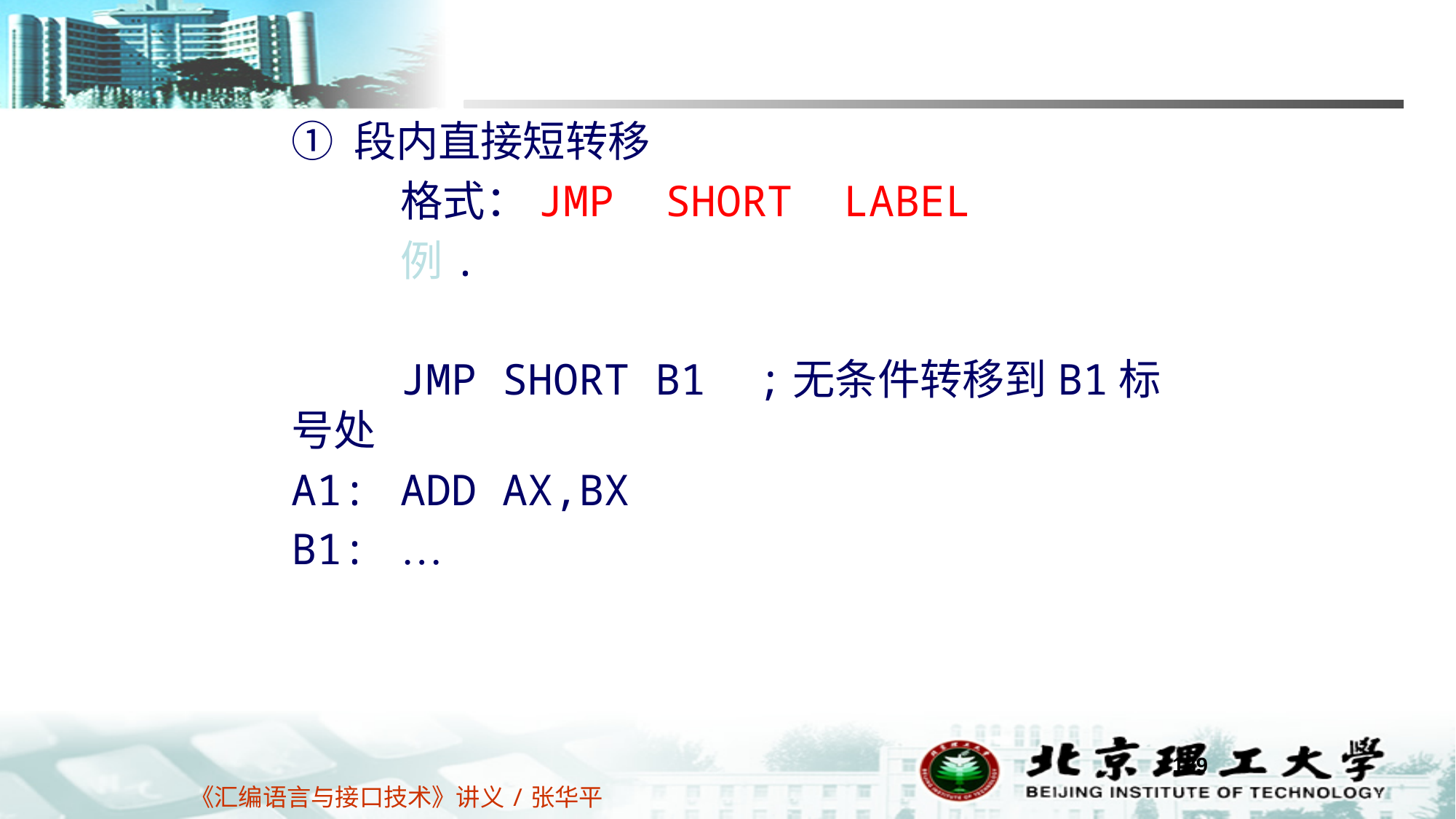

① 段内直接短转移
	格式：JMP  SHORT  LABEL
	例.

	JMP SHORT B1  ;无条件转移到B1标号处
A1: 	ADD AX,BX
B1: 	…
139